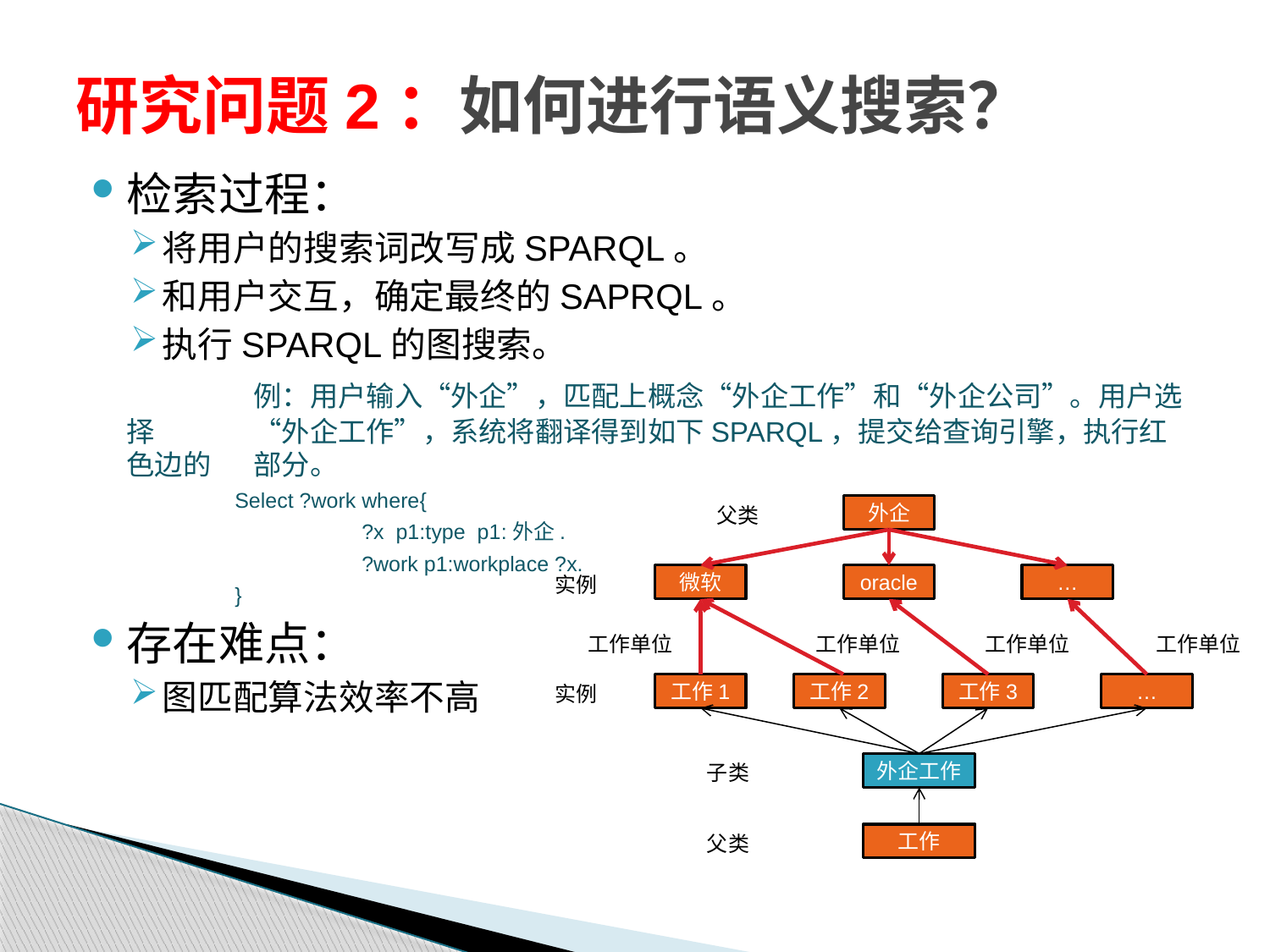

# 研究问题2：如何进行语义搜索？
检索过程：
将用户的搜索词改写成SPARQL。
和用户交互，确定最终的SAPRQL。
执行SPARQL的图搜索。
		例：用户输入“外企”，匹配上概念“外企工作”和“外企公司”。用户选择	“外企工作”，系统将翻译得到如下SPARQL，提交给查询引擎，执行红色边的	部分。
	Select ?work where{
		?x  p1:type  p1:外企.
		?work p1:workplace ?x.
	}
存在难点：
图匹配算法效率不高
父类
外企
实例
微软
oracle
…
工作单位
工作单位
工作单位
工作单位
实例
工作1
工作2
工作3
…
子类
外企工作
父类
工作